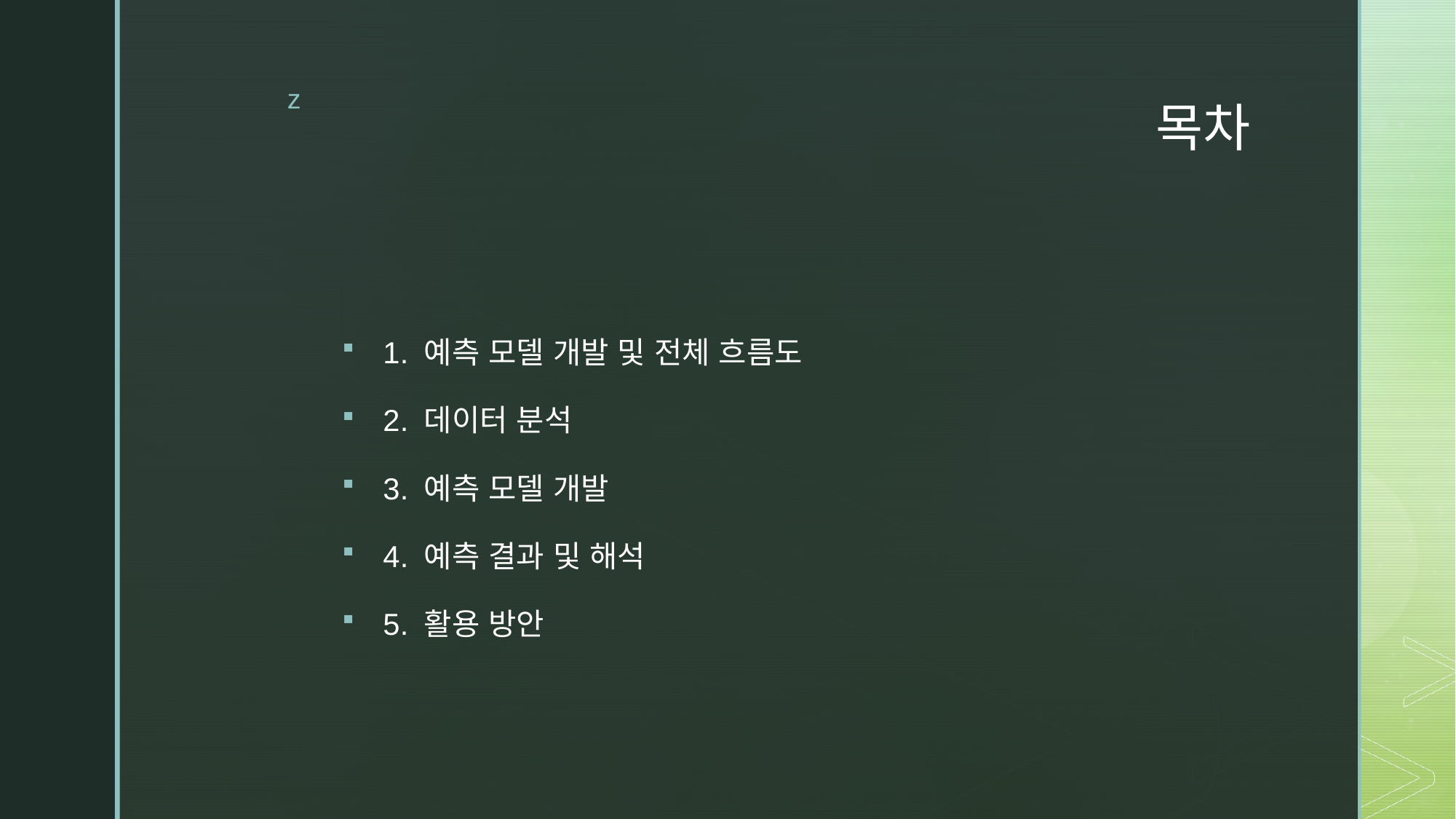

# 목차
1. 예측 모델 개발 및 전체 흐름도
2. 데이터 분석
3. 예측 모델 개발
4. 예측 결과 및 해석
5. 활용 방안